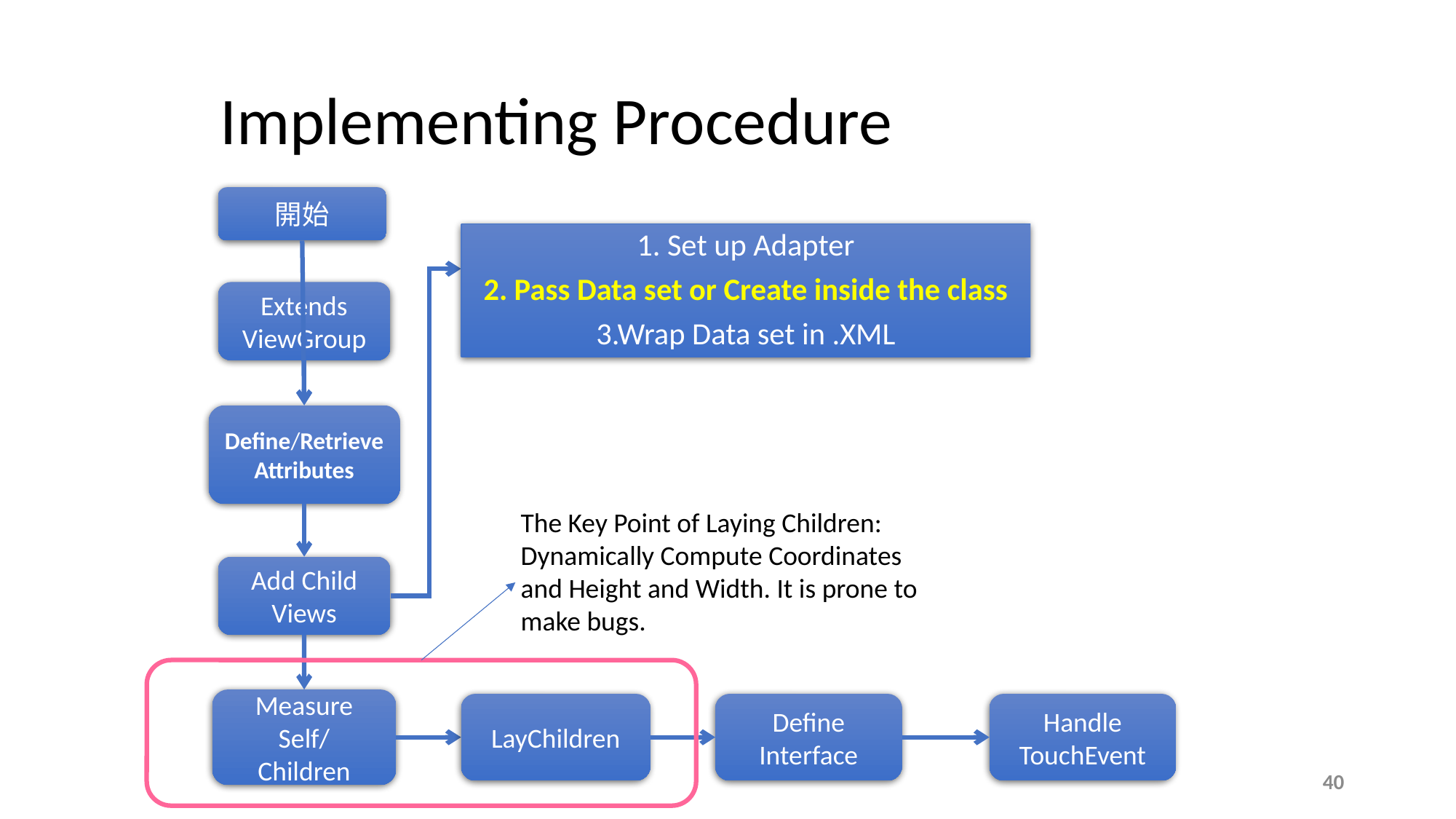

# Implementing Procedure
開始
1. Set up Adapter
2. Pass Data set or Create inside the class
3.Wrap Data set in .XML
Extends
ViewGroup
Define/Retrieve
Attributes
Add Child Views
Measure
Self/
Children
The Key Point of Laying Children: Dynamically Compute Coordinates and Height and Width. It is prone to make bugs.

LayChildren
Define Interface
Handle TouchEvent
40